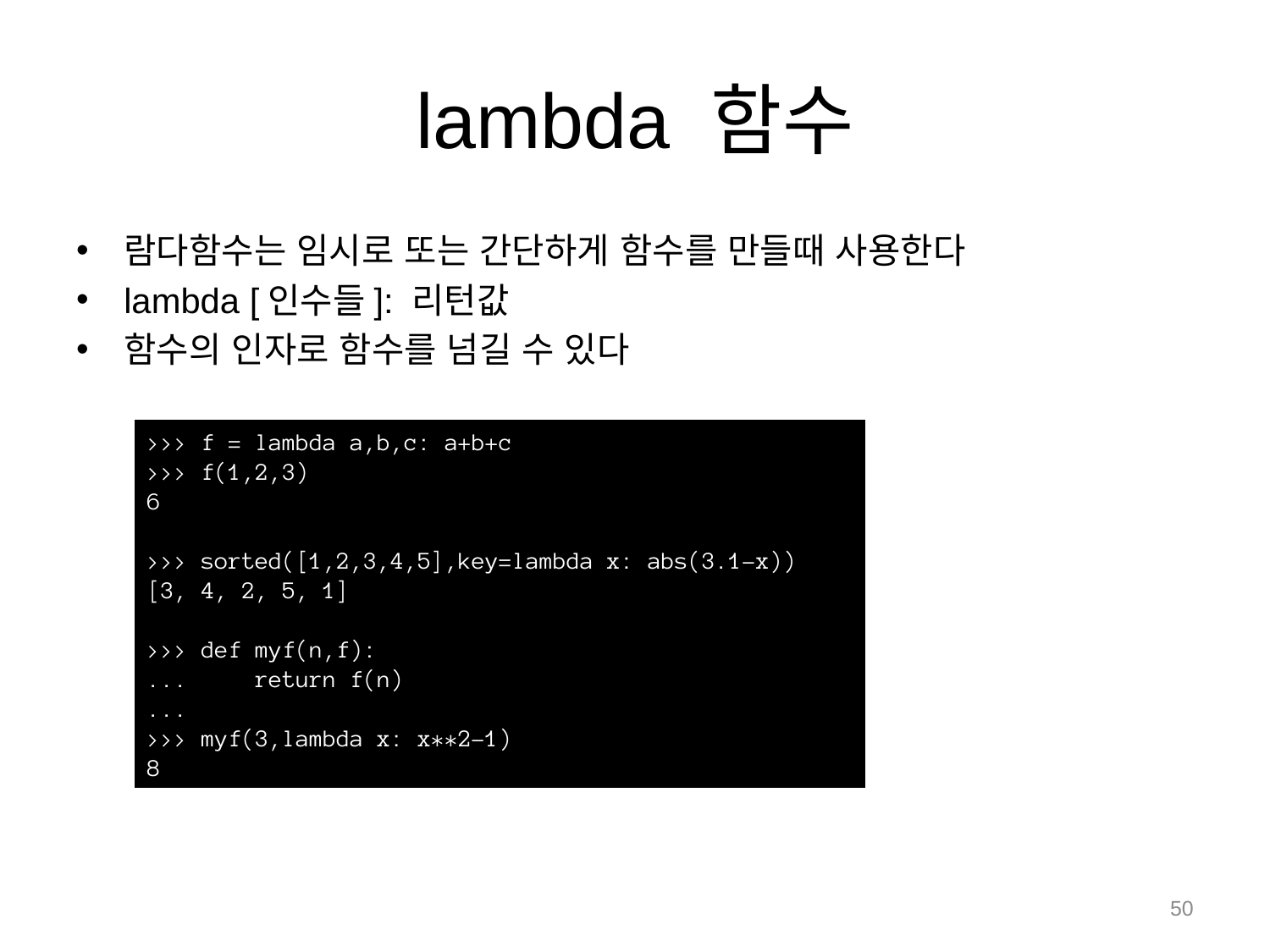

# lambda 함수
람다함수는 임시로 또는 간단하게 함수를 만들때 사용한다
lambda [인수들]: 리턴값
함수의 인자로 함수를 넘길 수 있다

>>> f = lambda a,b,c: a+b+c
>>> f(1,2,3)
6

>>> sorted([1,2,3,4,5],key=lambda x: abs(3.1-x))
[3, 4, 2, 5, 1]

>>> def myf(n,f):
...     return f(n)
...
>>> myf(3,lambda x: x**2-1)
8
50